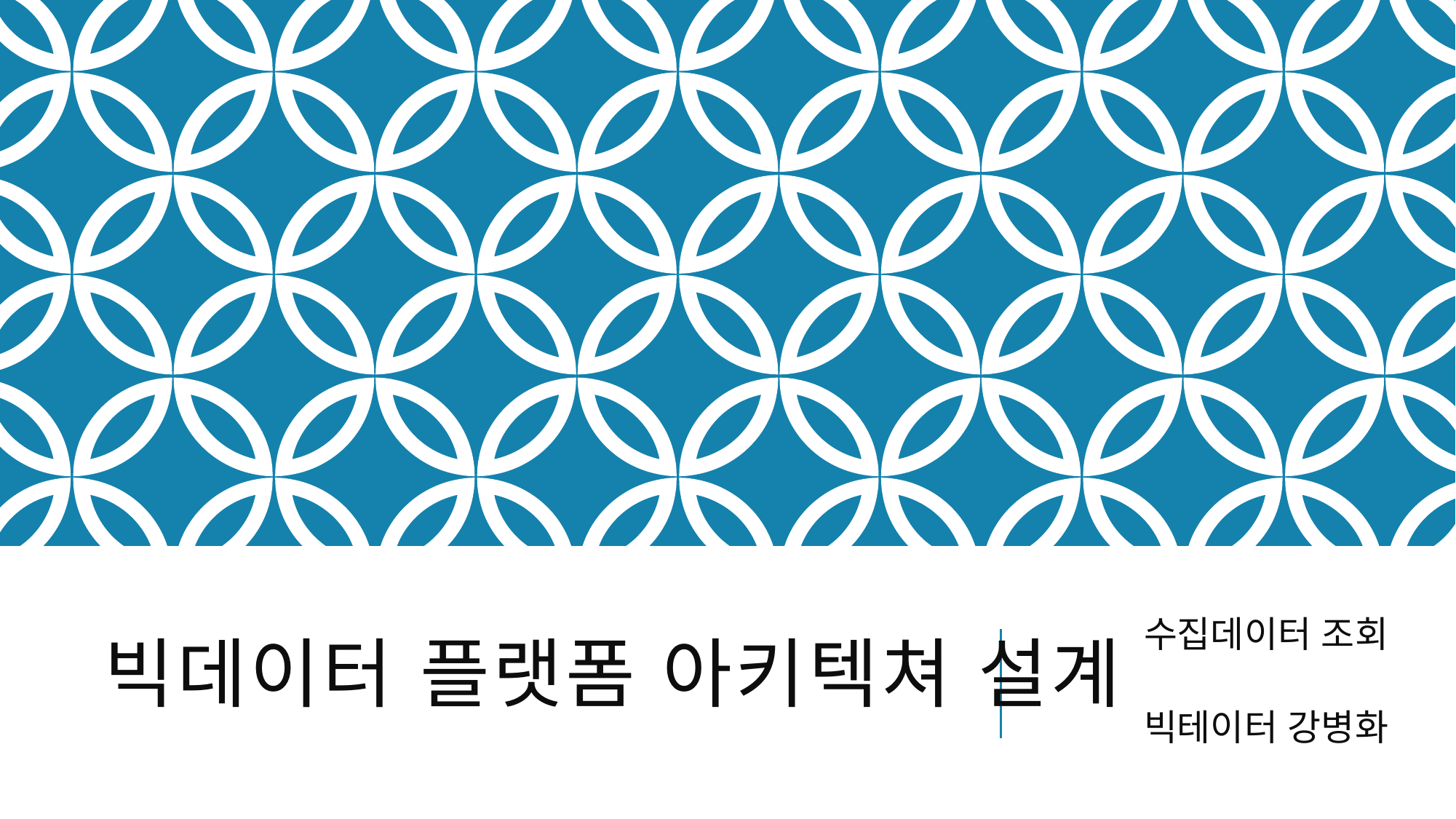

# 빅데이터 플랫폼 아키텍쳐 설계
수집데이터 조회

빅테이터 강병화